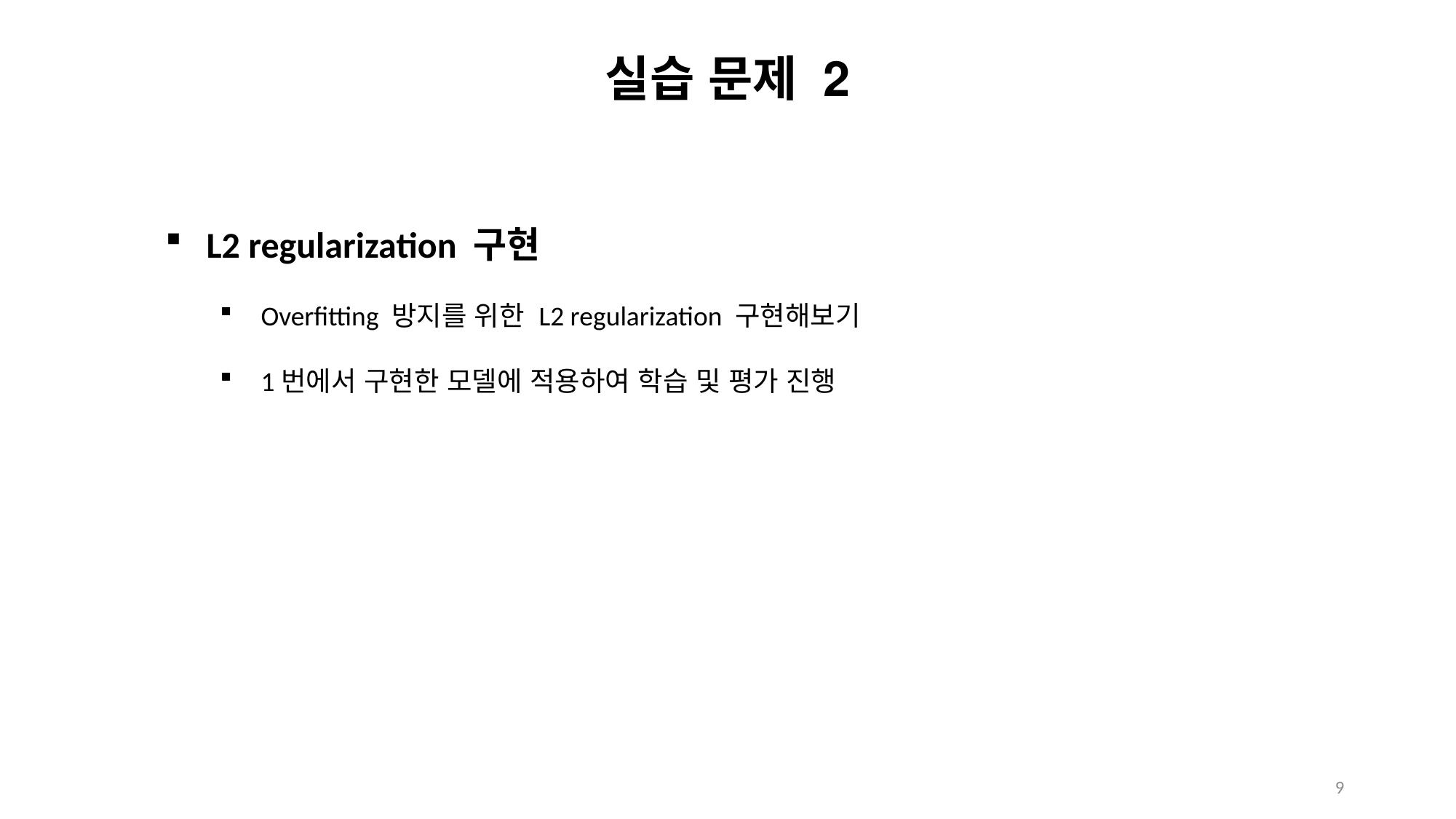

# 실습 문제 2
L2 regularization 구현
Overfitting 방지를 위한 L2 regularization 구현해보기
1번에서 구현한 모델에 적용하여 학습 및 평가 진행
9